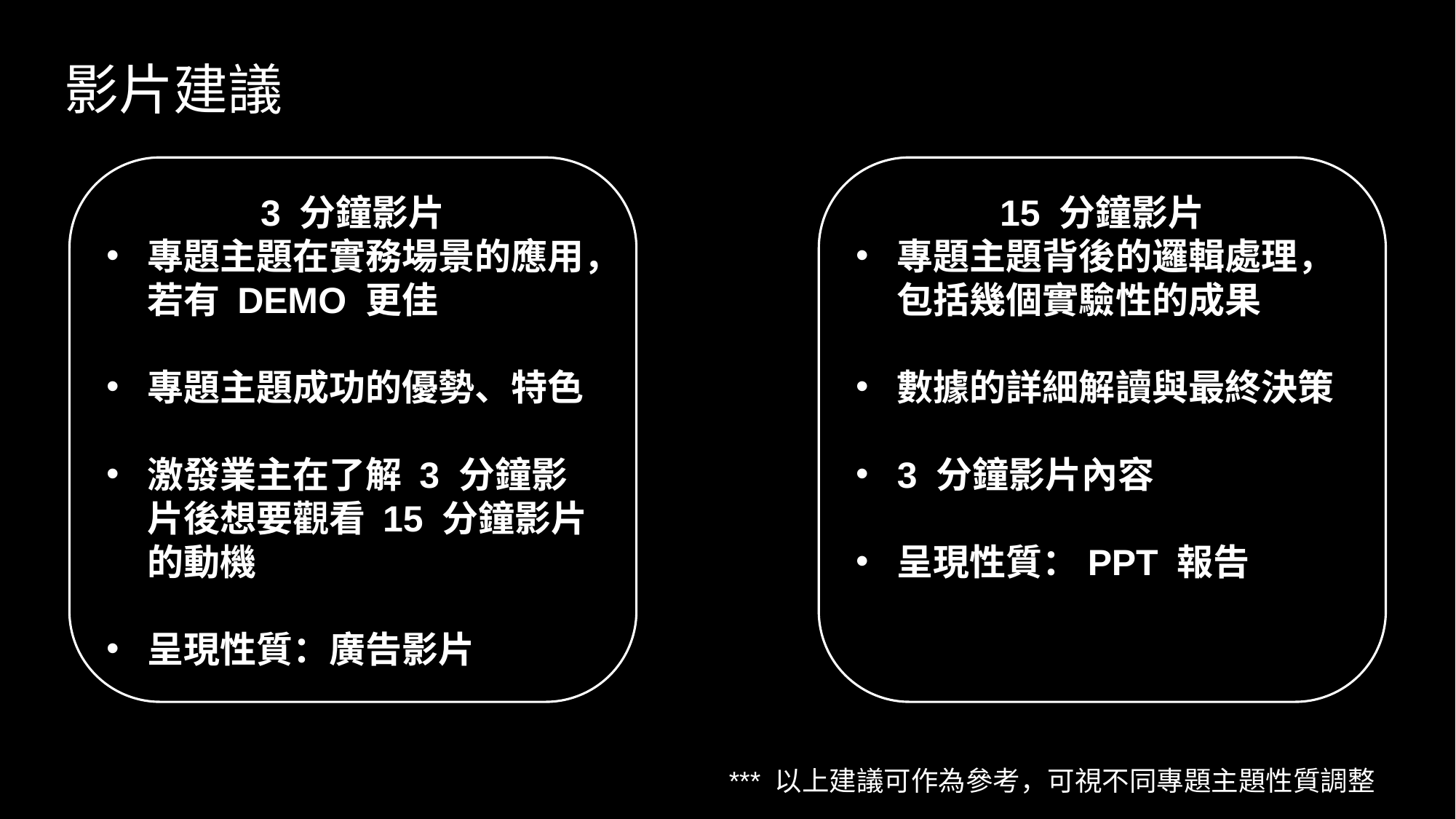

影片建議
3 分鐘影片
專題主題在實務場景的應用，若有 DEMO 更佳

專題主題成功的優勢、特色

激發業主在了解 3 分鐘影片後想要觀看 15 分鐘影片的動機

呈現性質：廣告影片
15 分鐘影片
專題主題背後的邏輯處理，包括幾個實驗性的成果

數據的詳細解讀與最終決策

3 分鐘影片內容

呈現性質：PPT 報告

*** 以上建議可作為參考，可視不同專題主題性質調整